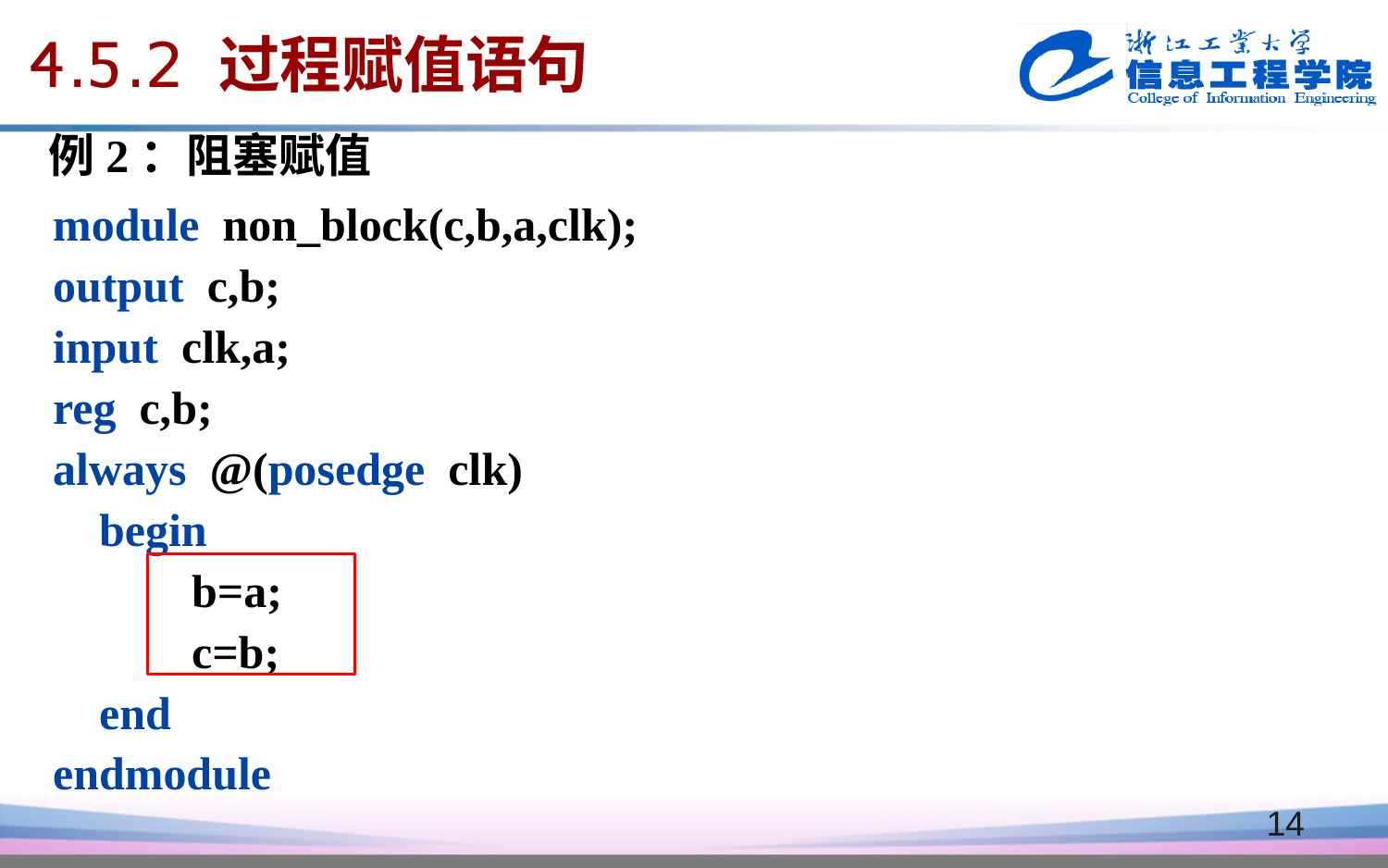

4.5.2 过程赋值语句
例2：阻塞赋值
module  non_block(c,b,a,clk);
output  c,b;
input  clk,a;
reg  c,b;
always  @(posedge  clk)
    begin
	b=a;
	c=b;
    end
endmodule

14